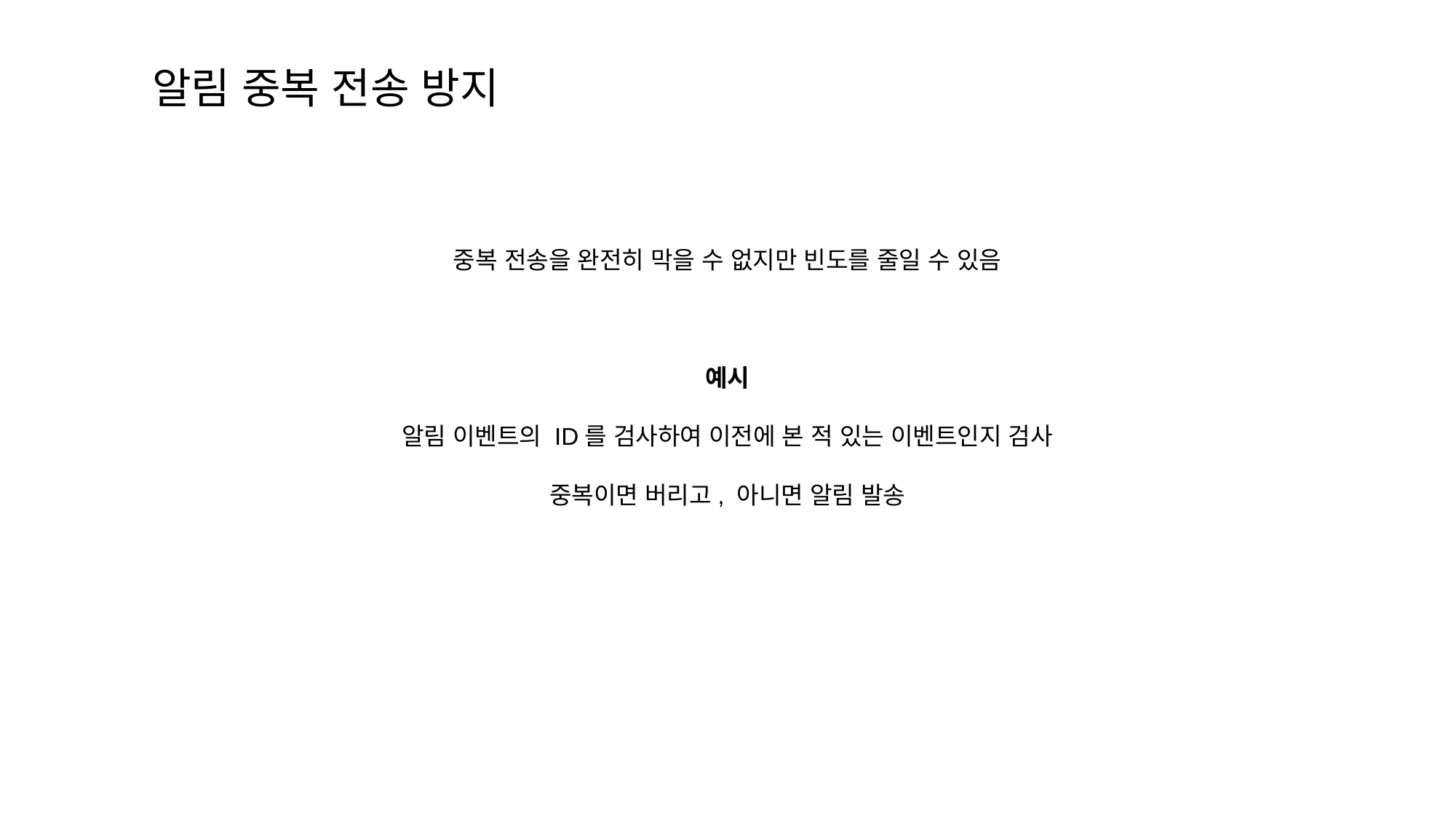

알림 중복 전송 방지

중복 전송을 완전히 막을 수 없지만 빈도를 줄일 수 있음

예시
알림 이벤트의 ID를 검사하여 이전에 본 적 있는 이벤트인지 검사
중복이면 버리고, 아니면 알림 발송